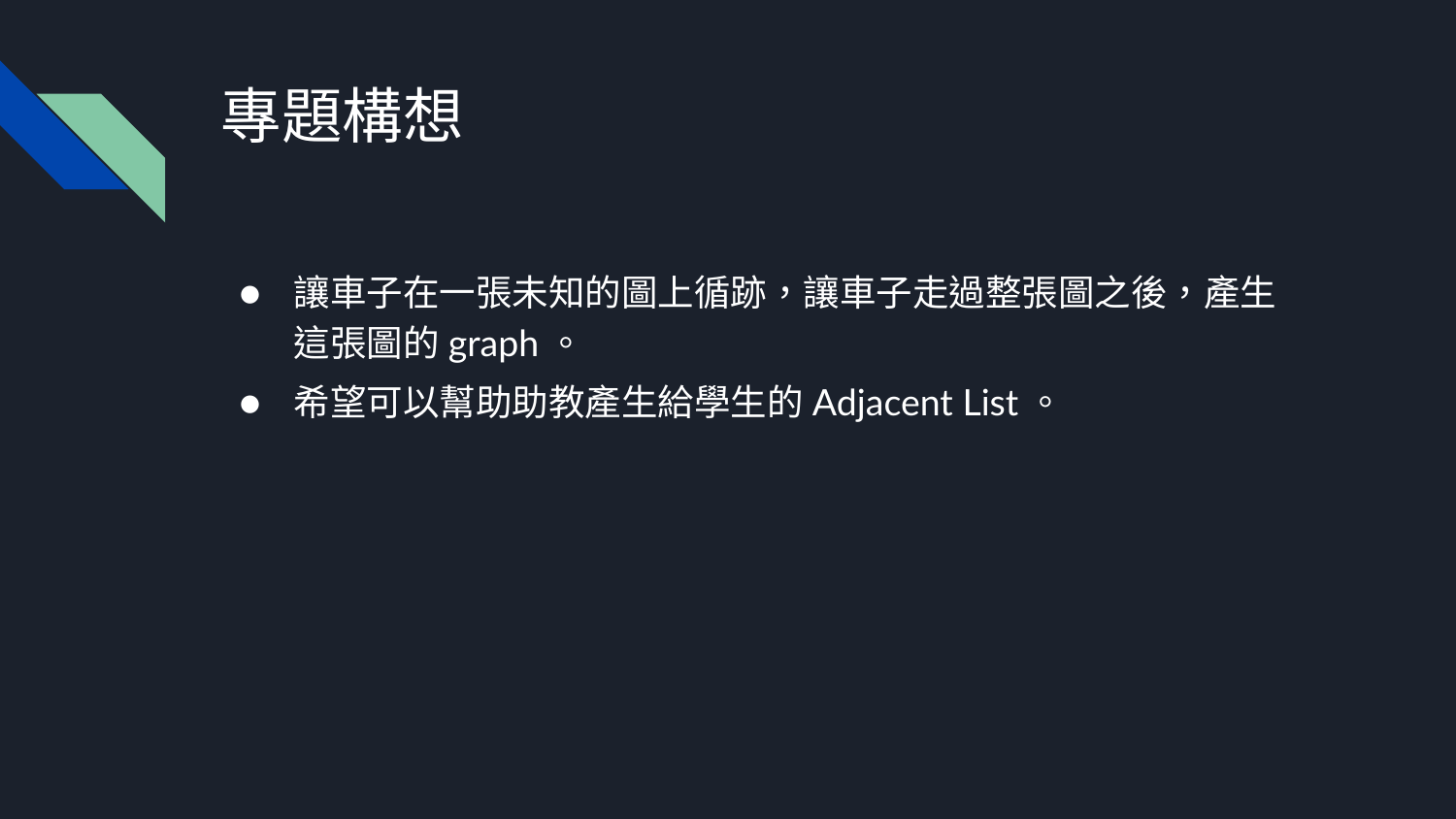

# 專題構想
讓車子在一張未知的圖上循跡，讓車子走過整張圖之後，產生這張圖的graph。
希望可以幫助助教產生給學生的Adjacent List。